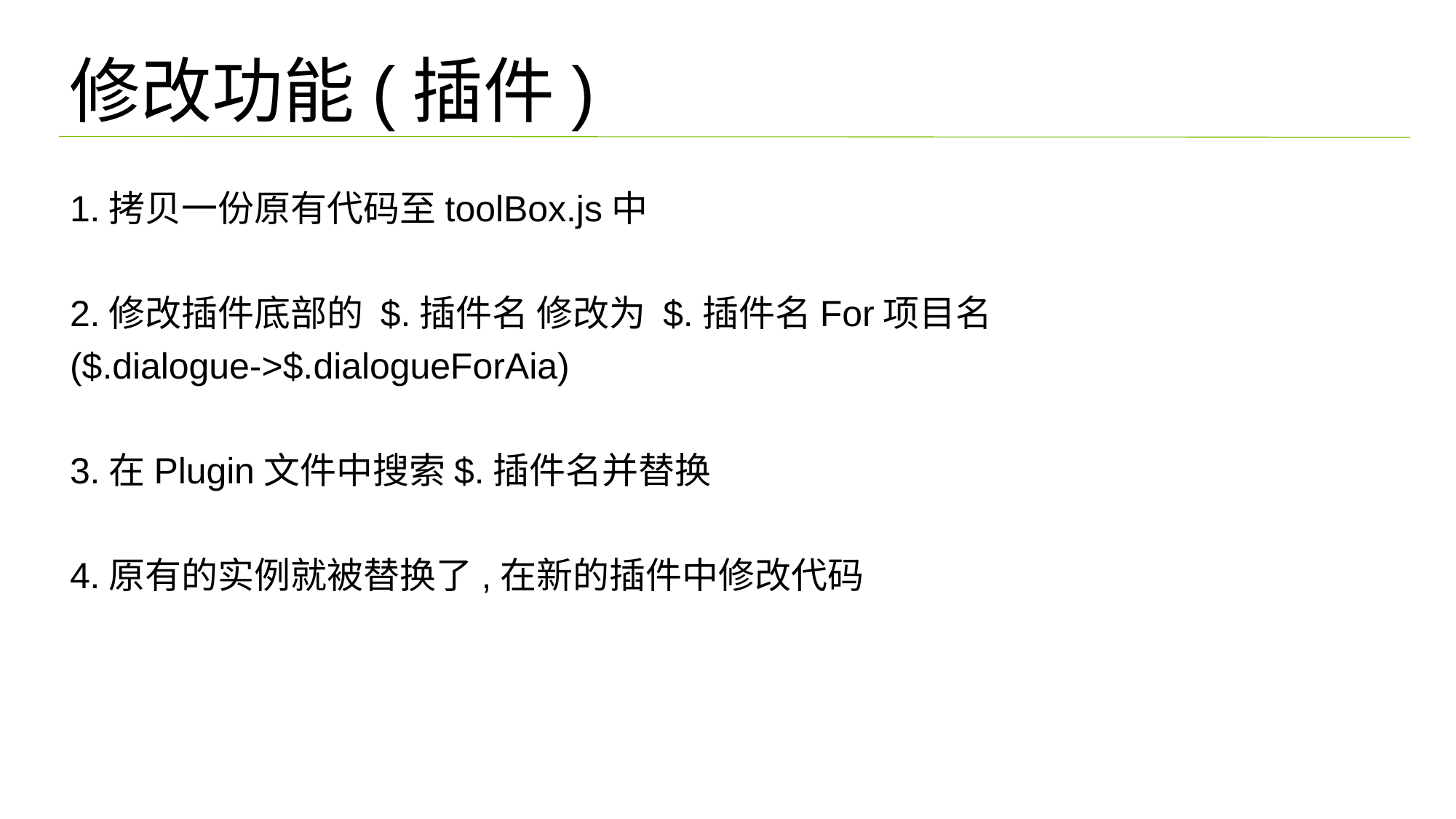

修改功能(插件)
1.拷贝一份原有代码至toolBox.js中

2.修改插件底部的 $.插件名 修改为 $.插件名For项目名
($.dialogue->$.dialogueForAia)

3.在Plugin文件中搜索$.插件名并替换

4.原有的实例就被替换了,在新的插件中修改代码